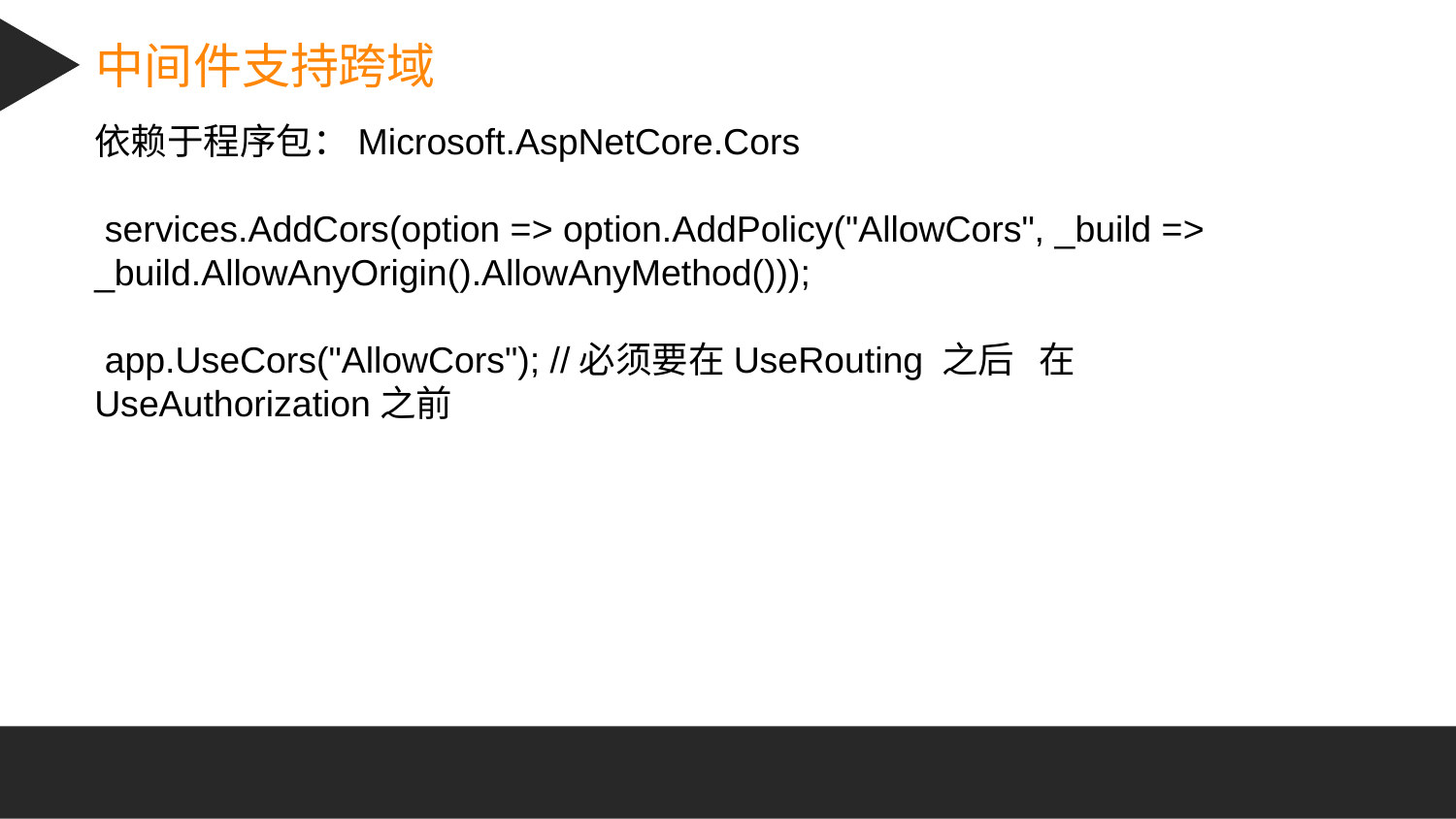

中间件支持跨域
依赖于程序包：Microsoft.AspNetCore.Cors

 services.AddCors(option => option.AddPolicy("AllowCors", _build => _build.AllowAnyOrigin().AllowAnyMethod()));

 app.UseCors("AllowCors"); //必须要在UseRouting 之后   在 UseAuthorization之前